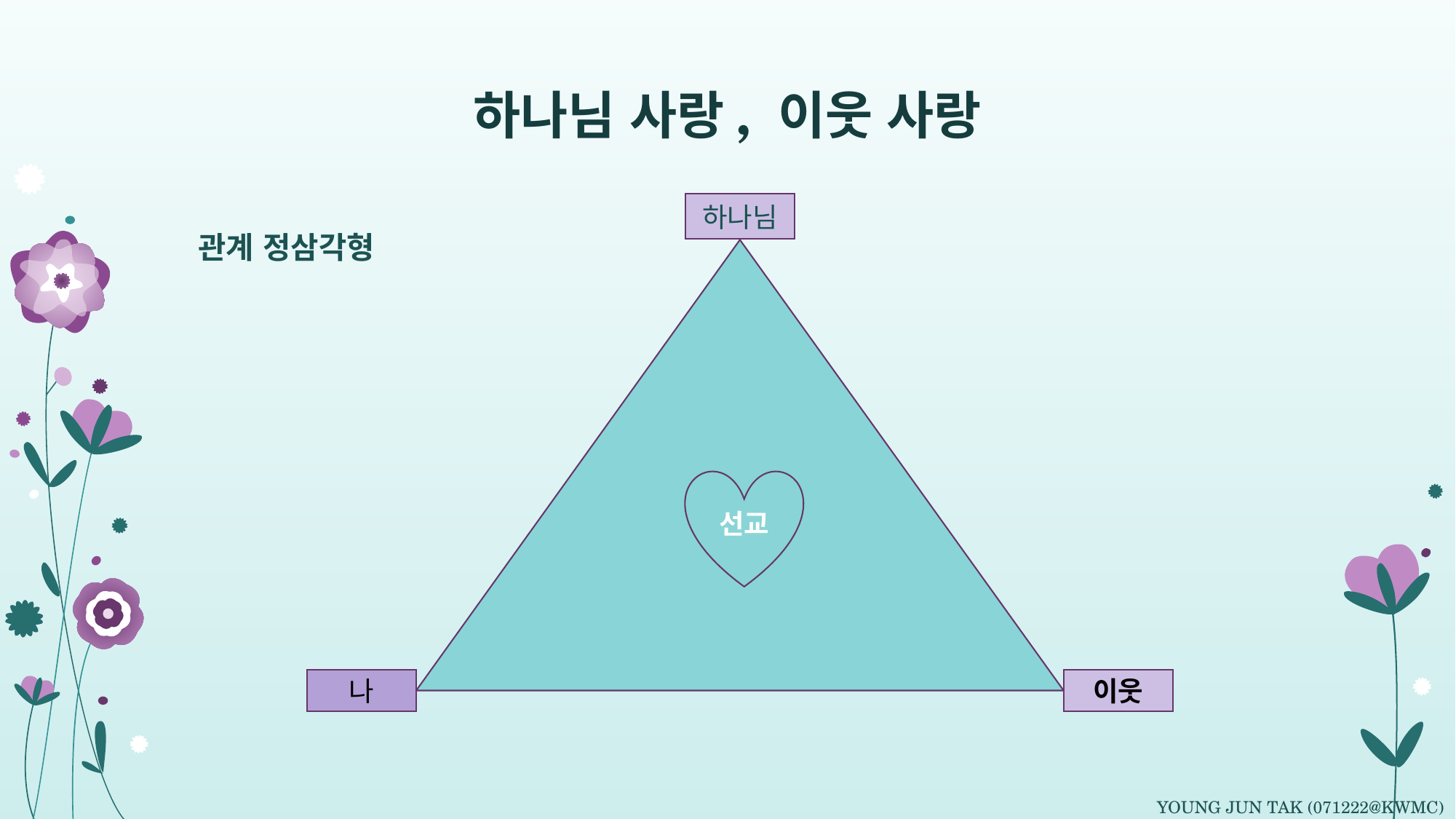

# 하나님 사랑, 이웃 사랑
하나님
관계 정삼각형

선교
나
이웃
YOUNG JUN TAK (071222@KWMC)